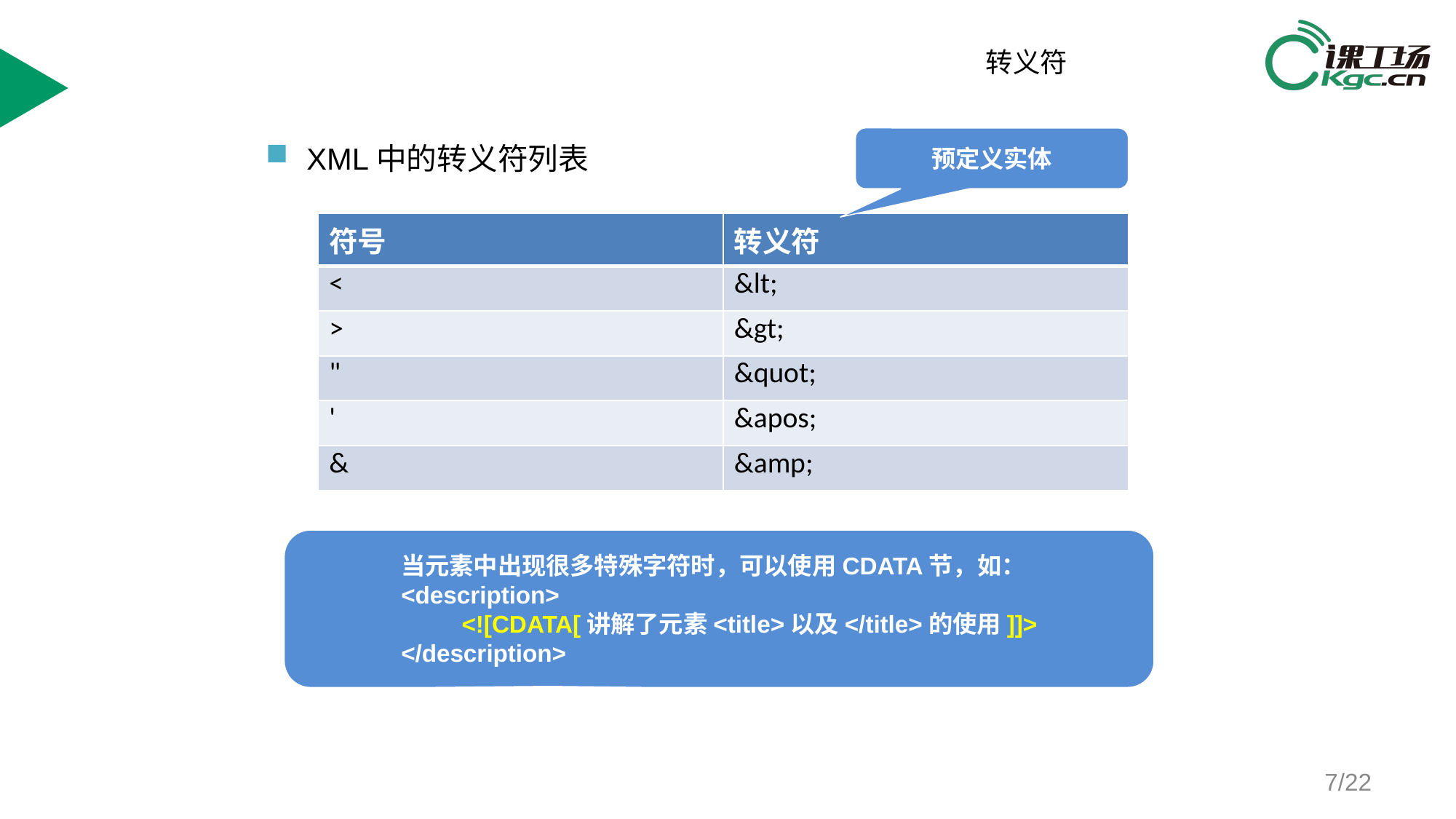

7/22
转义符
预定义实体
XML中的转义符列表

| 符号 | 转义符 |
| --- | --- |
| < | &lt; |
| > | &gt; |
| " | &quot; |
| ' | &apos; |
| & | &amp; |
当元素中出现很多特殊字符时，可以使用CDATA节，如：
<description>
         <![CDATA[讲解了元素<title>以及</title>的使用]]>
</description>